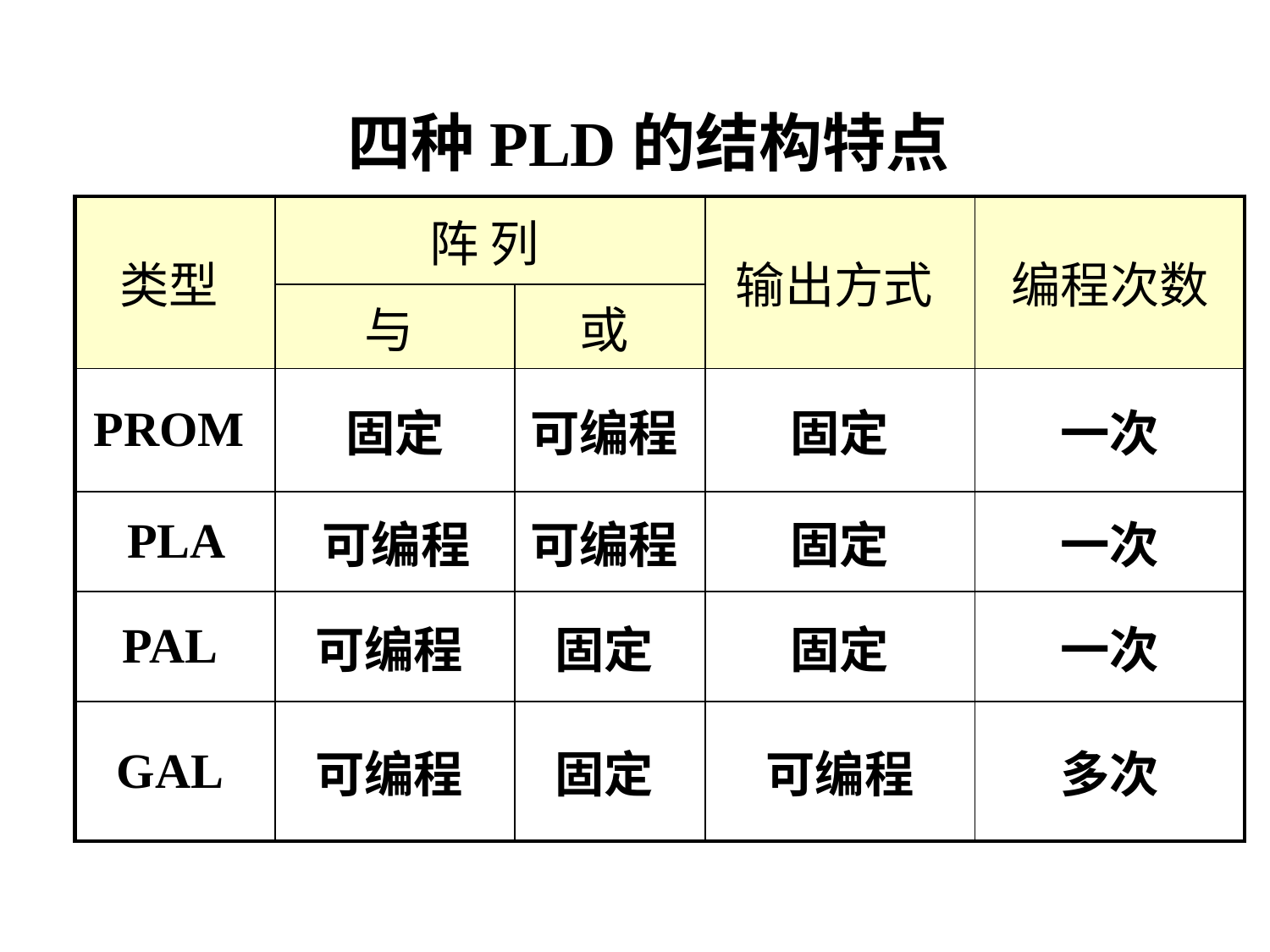

四种PLD的结构特点
| 类型 | 阵 列 |  | 输出方式 | 编程次数 |
| --- | --- | --- | --- | --- |
|  | 与 | 或 |  |  |
| PROM | 固定 | 可编程 | 固定 | 一次 |
| PLA | 可编程 | 可编程 | 固定 | 一次 |
| PAL | 可编程 | 固定 | 固定 | 一次 |
| GAL | 可编程 | 固定 | 可编程 | 多次 |